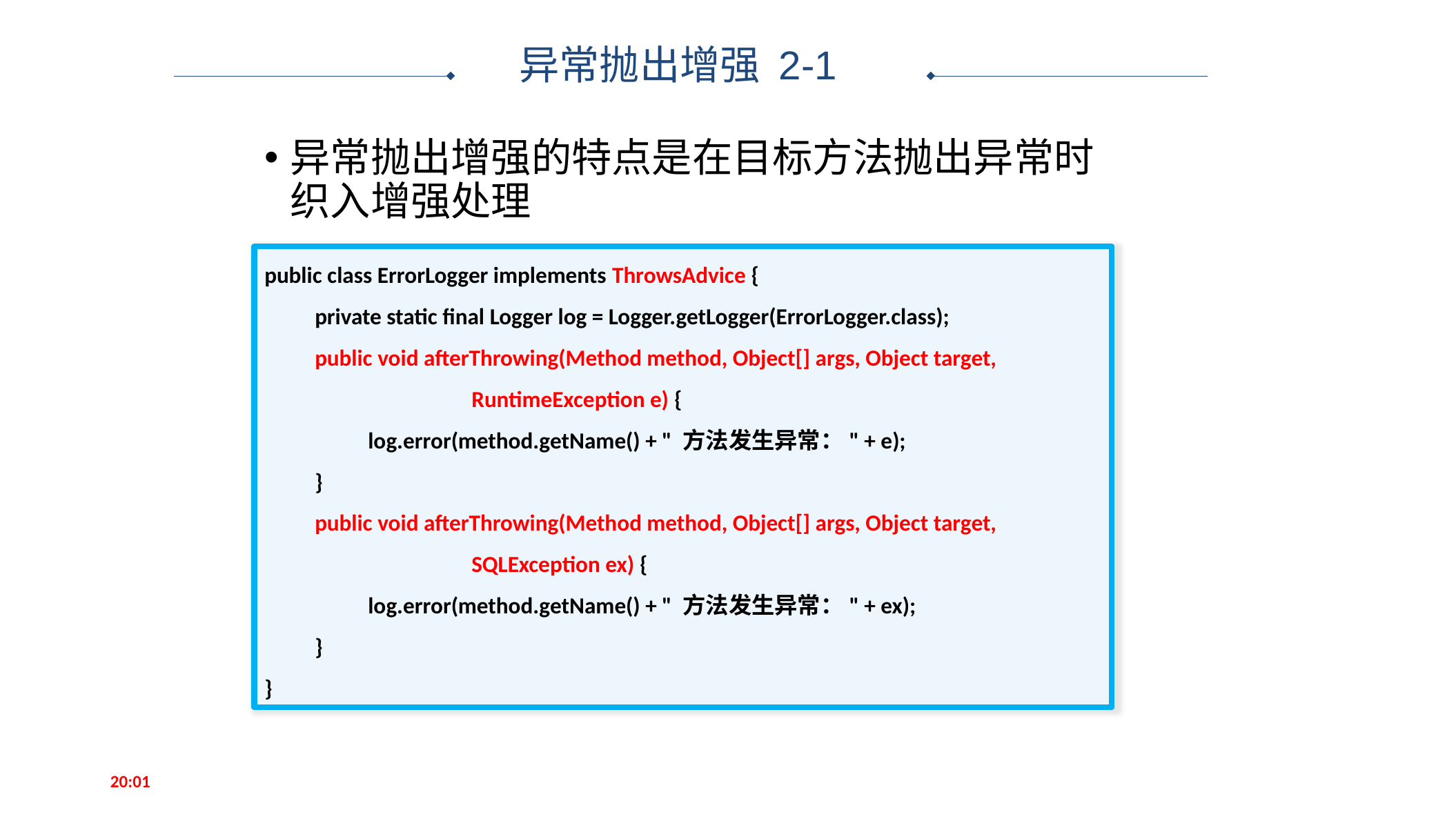

异常抛出增强 2-1
异常抛出增强的特点是在目标方法抛出异常时织入增强处理

public class ErrorLogger implements ThrowsAdvice {
	private static final Logger log = Logger.getLogger(ErrorLogger.class);
	public void afterThrowing(Method method, Object[] args, Object target,
			RuntimeException e) {
		log.error(method.getName() + " 方法发生异常：" + e);
	}
	public void afterThrowing(Method method, Object[] args, Object target,
			SQLException ex) {
		log.error(method.getName() + " 方法发生异常：" + ex);
	}
}

20:01